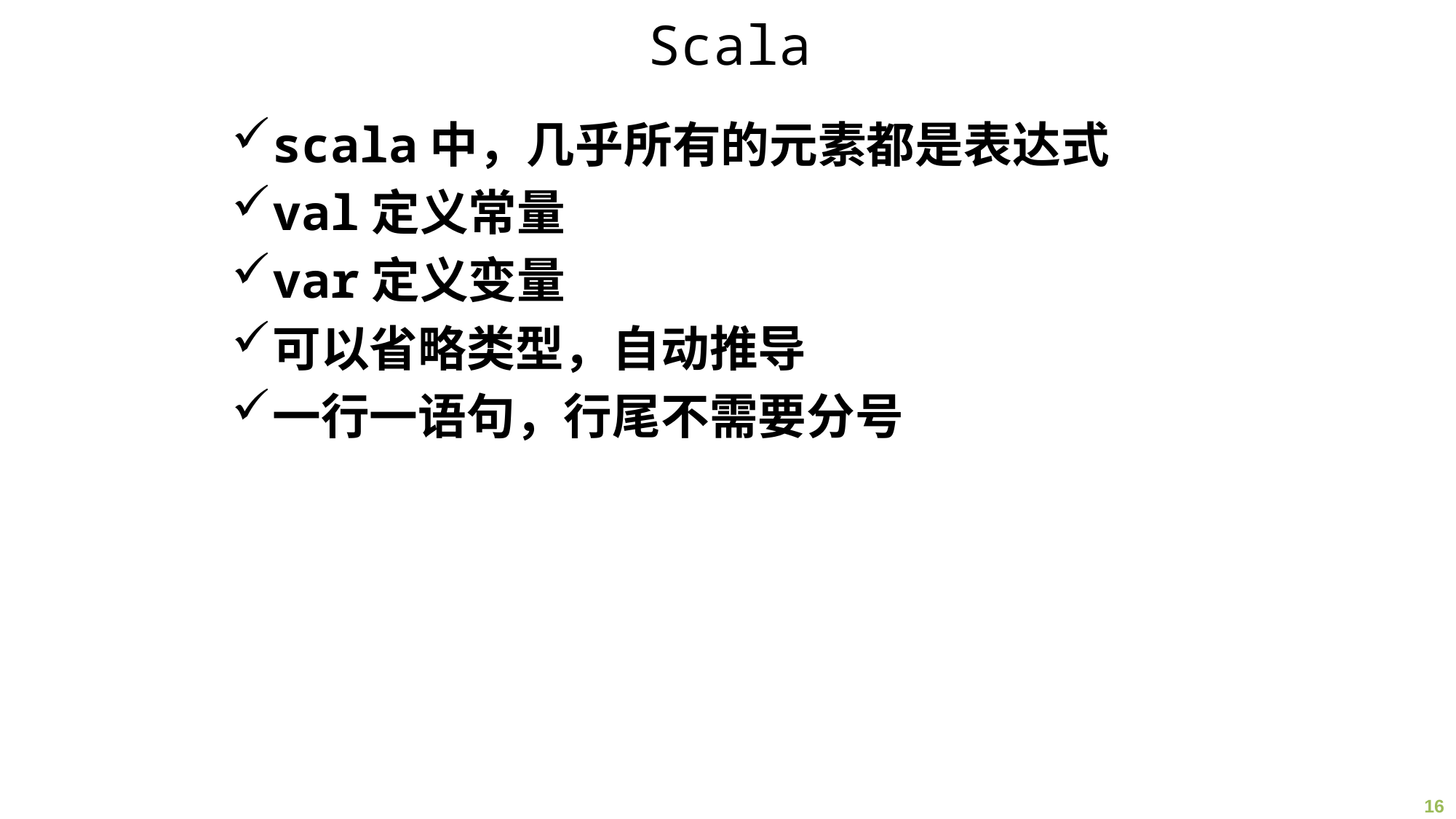

# Scala
scala中，几乎所有的元素都是表达式
val定义常量
var定义变量
可以省略类型，自动推导
一行一语句，行尾不需要分号